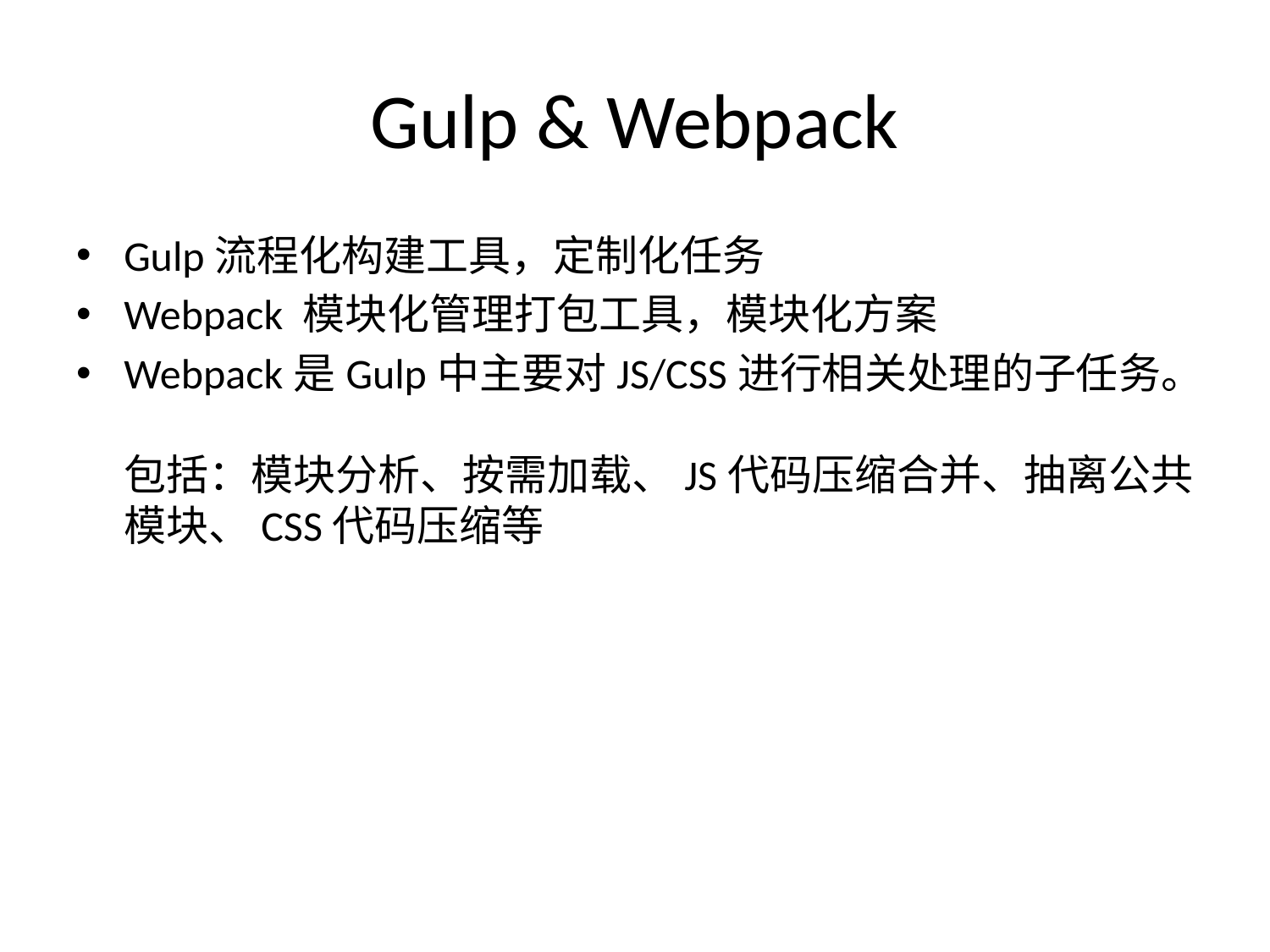

# Gulp & Webpack
Gulp流程化构建工具，定制化任务
Webpack 模块化管理打包工具，模块化方案
Webpack是Gulp中主要对JS/CSS进行相关处理的子任务。
包括：模块分析、按需加载、JS代码压缩合并、抽离公共模块、CSS代码压缩等